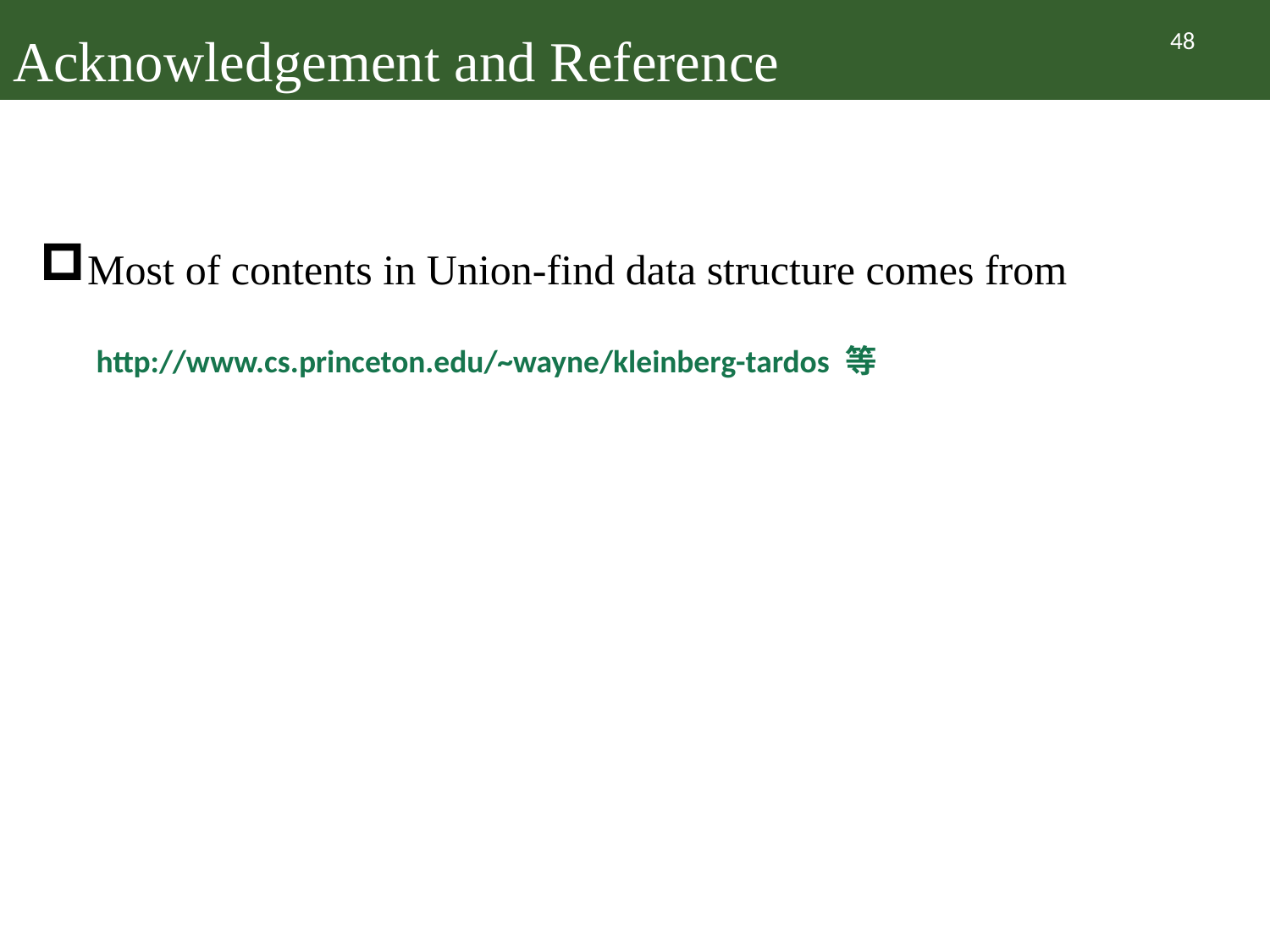

# Acknowledgement and Reference
48
Most of contents in Union-find data structure comes from
http://www.cs.princeton.edu/~wayne/kleinberg-tardos 等